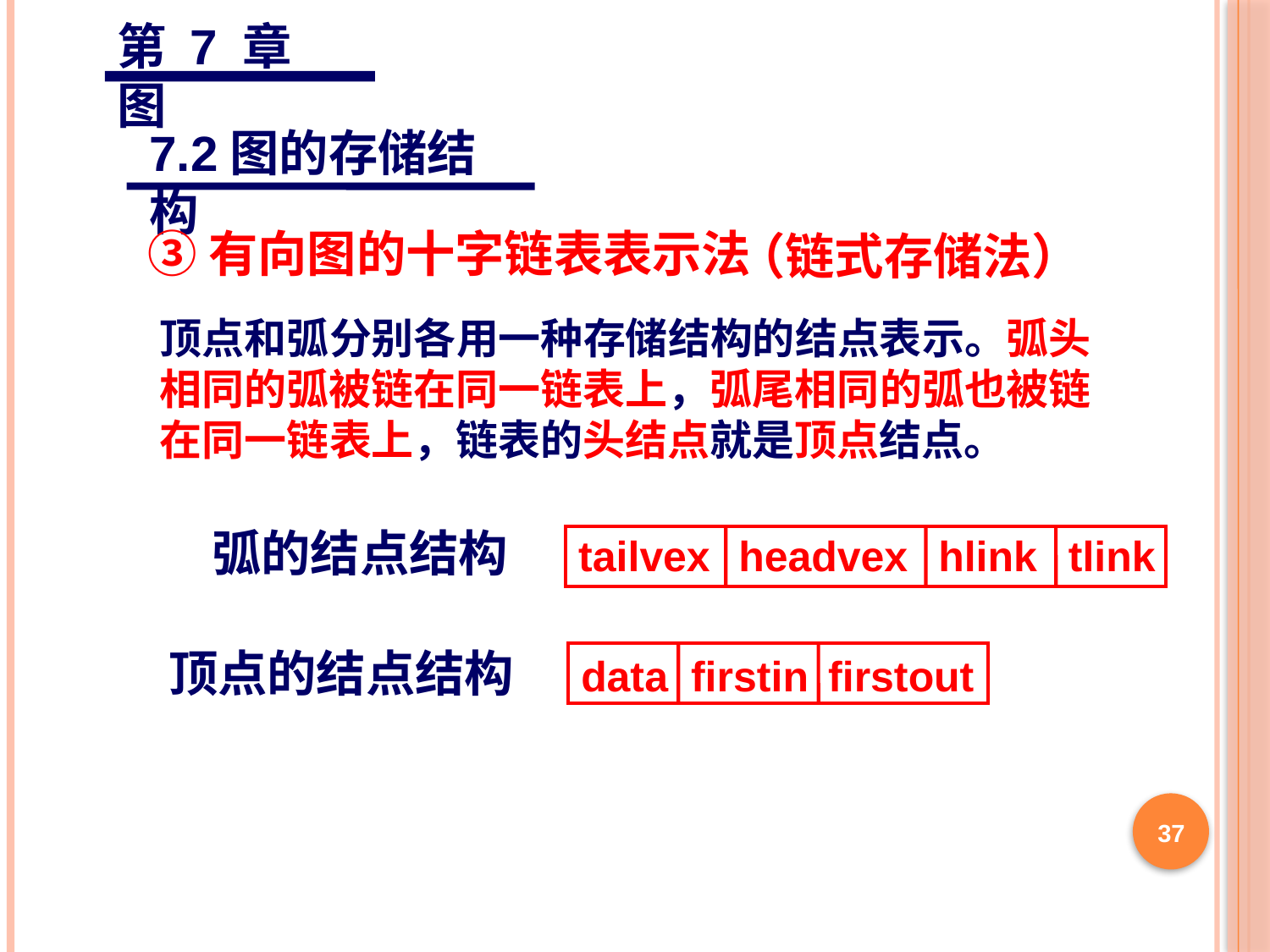

第 7 章  图

7.2图的存储结构

③有向图的十字链表表示法
（链式存储法）
顶点和弧分别各用一种存储结构的结点表示。弧头
相同的弧被链在同一链表上，弧尾相同的弧也被链
在同一链表上，链表的头结点就是顶点结点。
弧的结点结构
tailvex
headvex
hlink
tlink

顶点的结点结构

data

firstin
firstout

37